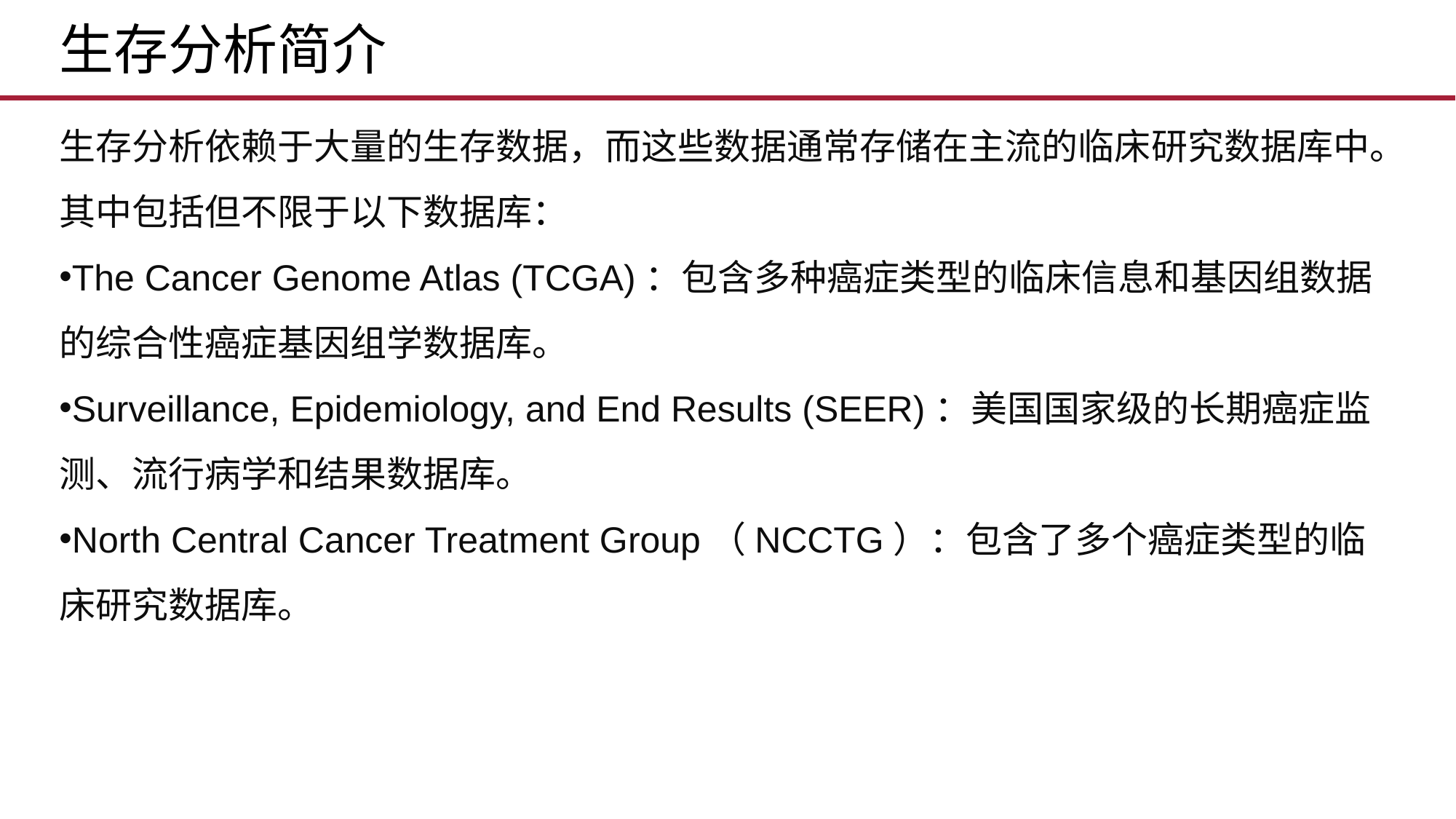

生存分析简介
生存分析依赖于大量的生存数据，而这些数据通常存储在主流的临床研究数据库中。其中包括但不限于以下数据库：
The Cancer Genome Atlas (TCGA)：包含多种癌症类型的临床信息和基因组数据的综合性癌症基因组学数据库。
Surveillance, Epidemiology, and End Results (SEER)：美国国家级的长期癌症监测、流行病学和结果数据库。
North Central Cancer Treatment Group（NCCTG）：包含了多个癌症类型的临床研究数据库。